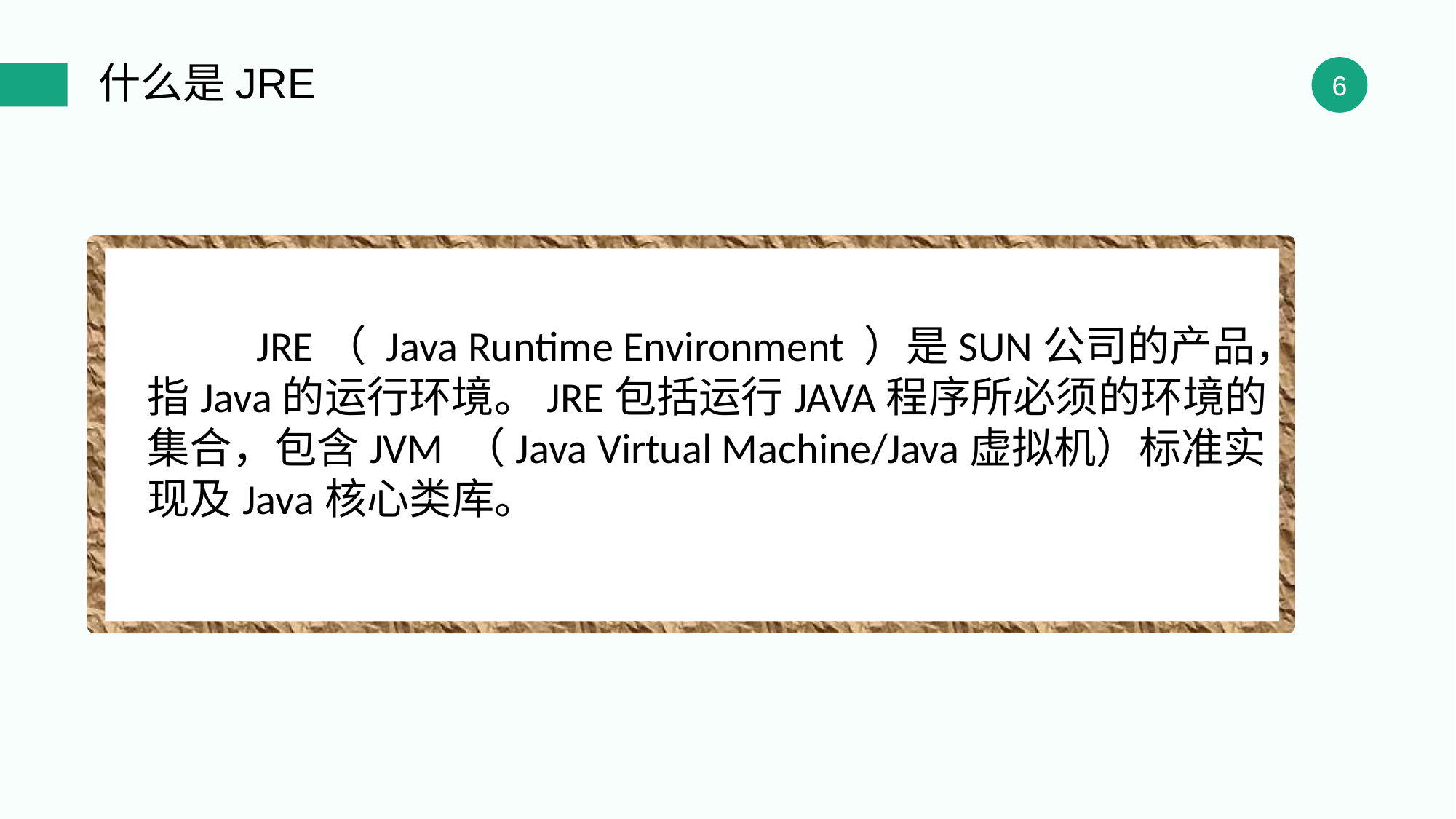

什么是JRE

	JRE（ Java Runtime Environment ）是SUN公司的产品，指Java的运行环境。JRE包括运行JAVA程序所必须的环境的集合，包含JVM （Java Virtual Machine/Java虚拟机）标准实现及Java核心类库。